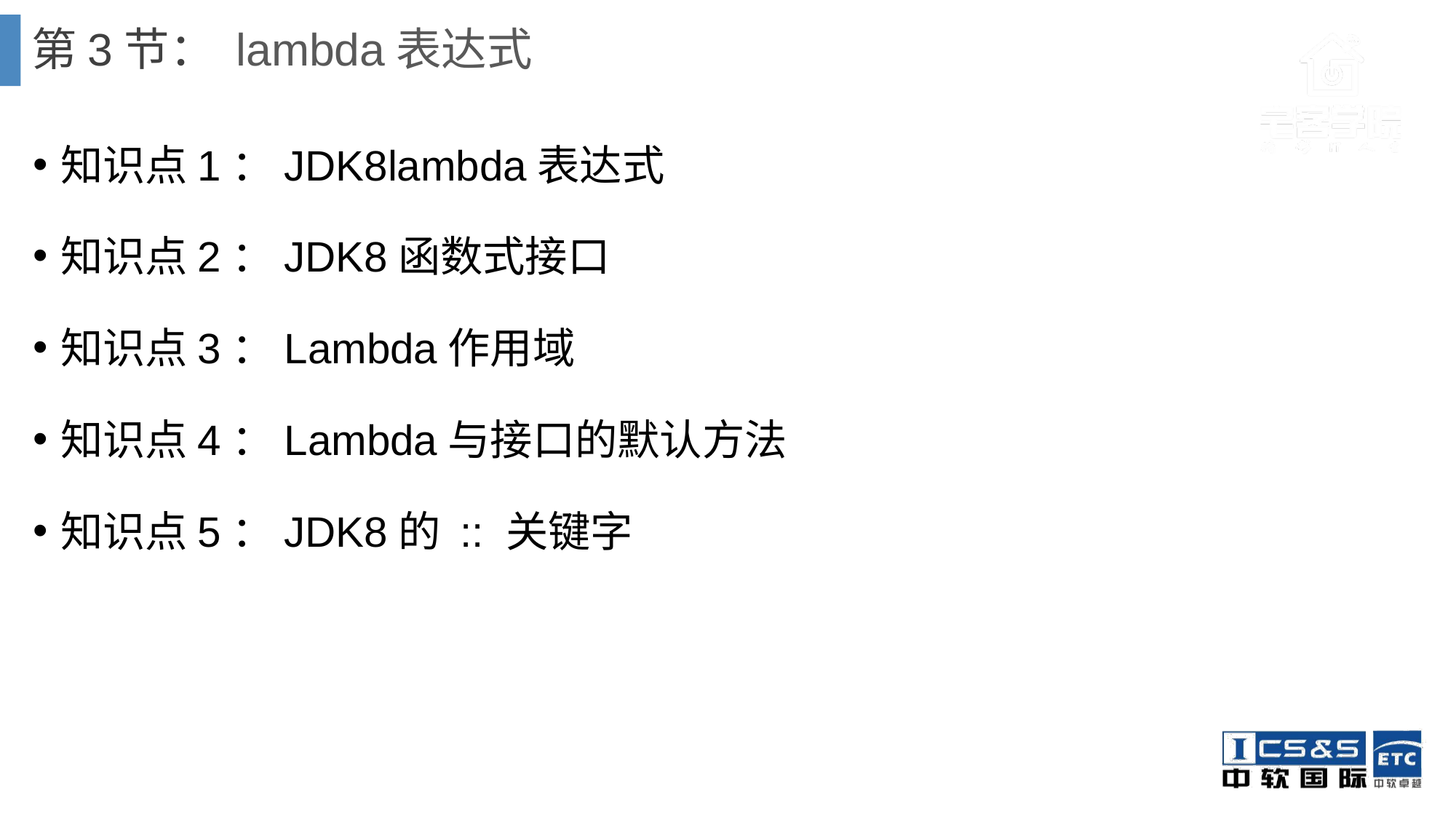

# 第3节： lambda表达式
知识点1：JDK8lambda表达式
知识点2：JDK8函数式接口
知识点3：Lambda作用域
知识点4：Lambda与接口的默认方法
知识点5：JDK8的 :: 关键字